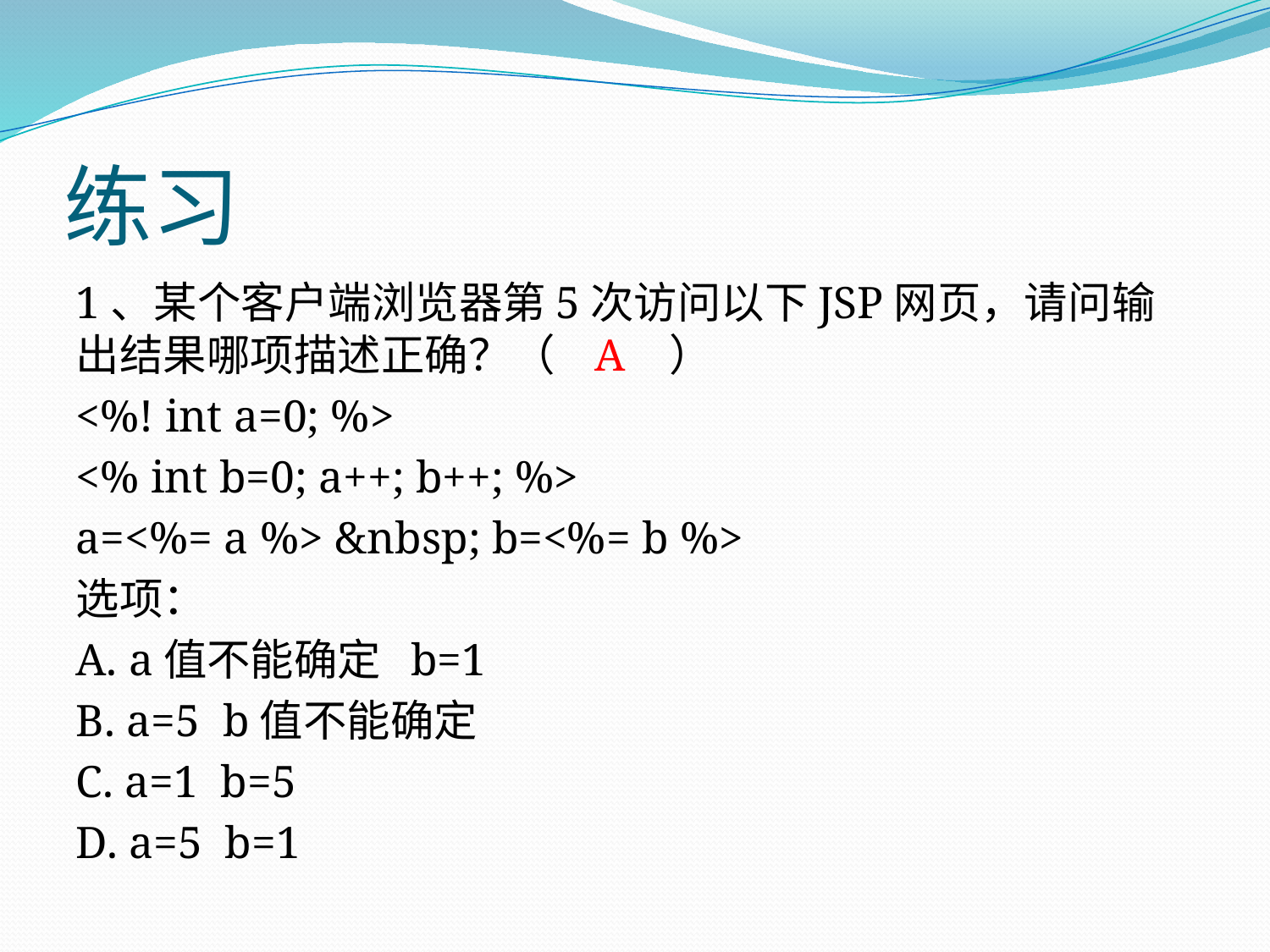

# 练习
1、某个客户端浏览器第5次访问以下JSP网页，请问输出结果哪项描述正确？（   A   ）
<%! int a=0; %>
<% int b=0; a++; b++; %>
a=<%= a %> &nbsp; b=<%= b %>
选项：
A. a值不能确定  b=1
B. a=5  b值不能确定
C. a=1  b=5
D. a=5  b=1